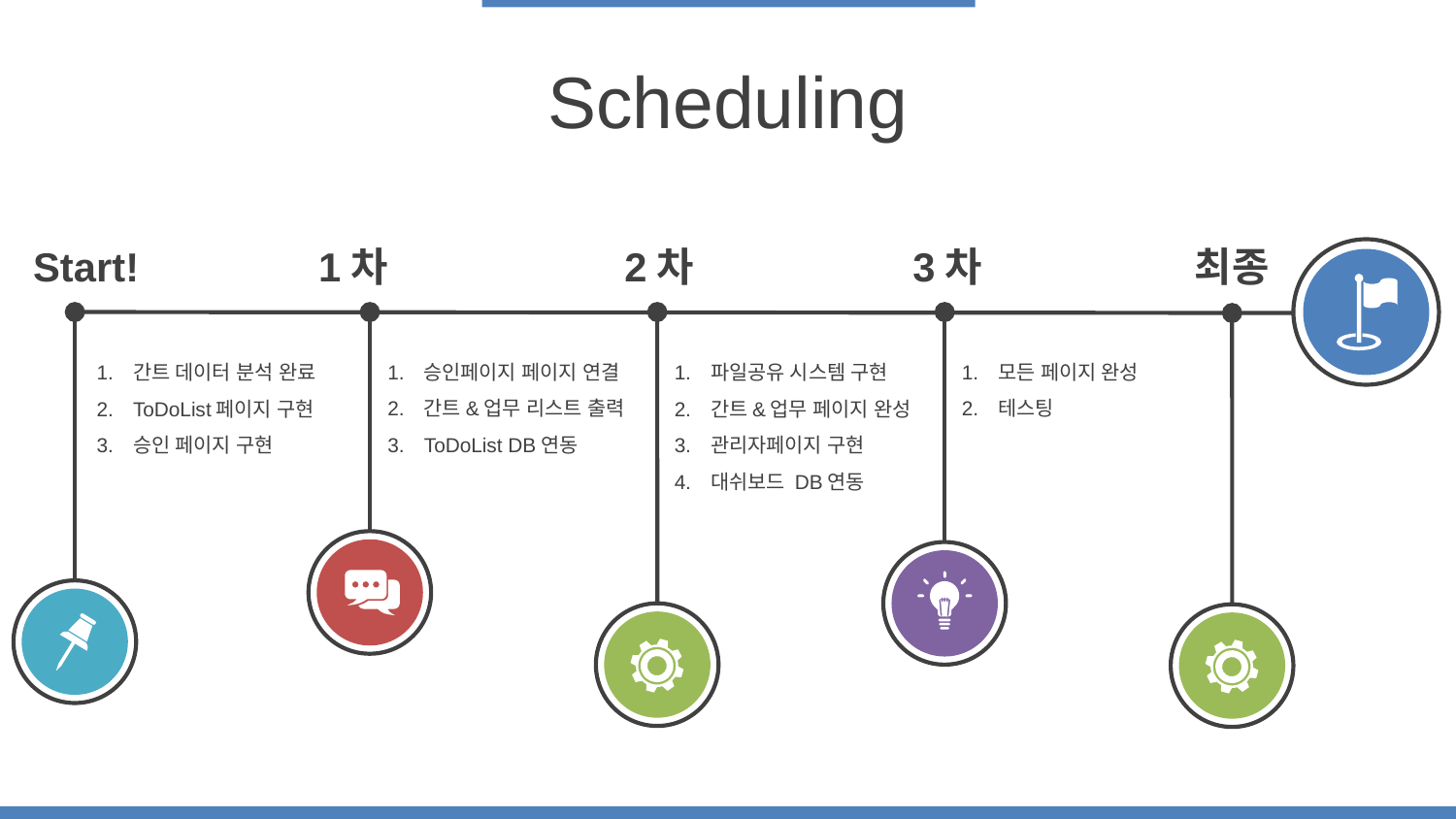

Scheduling
Start!
1차
2차
3차
최종

승인페이지 페이지 연결
간트&업무 리스트 출력
ToDoList DB연동
간트 데이터 분석 완료
ToDoList페이지 구현
승인 페이지 구현

파일공유 시스템 구현
간트&업무 페이지 완성
관리자페이지 구현
대쉬보드 DB연동
모든 페이지 완성
테스팅